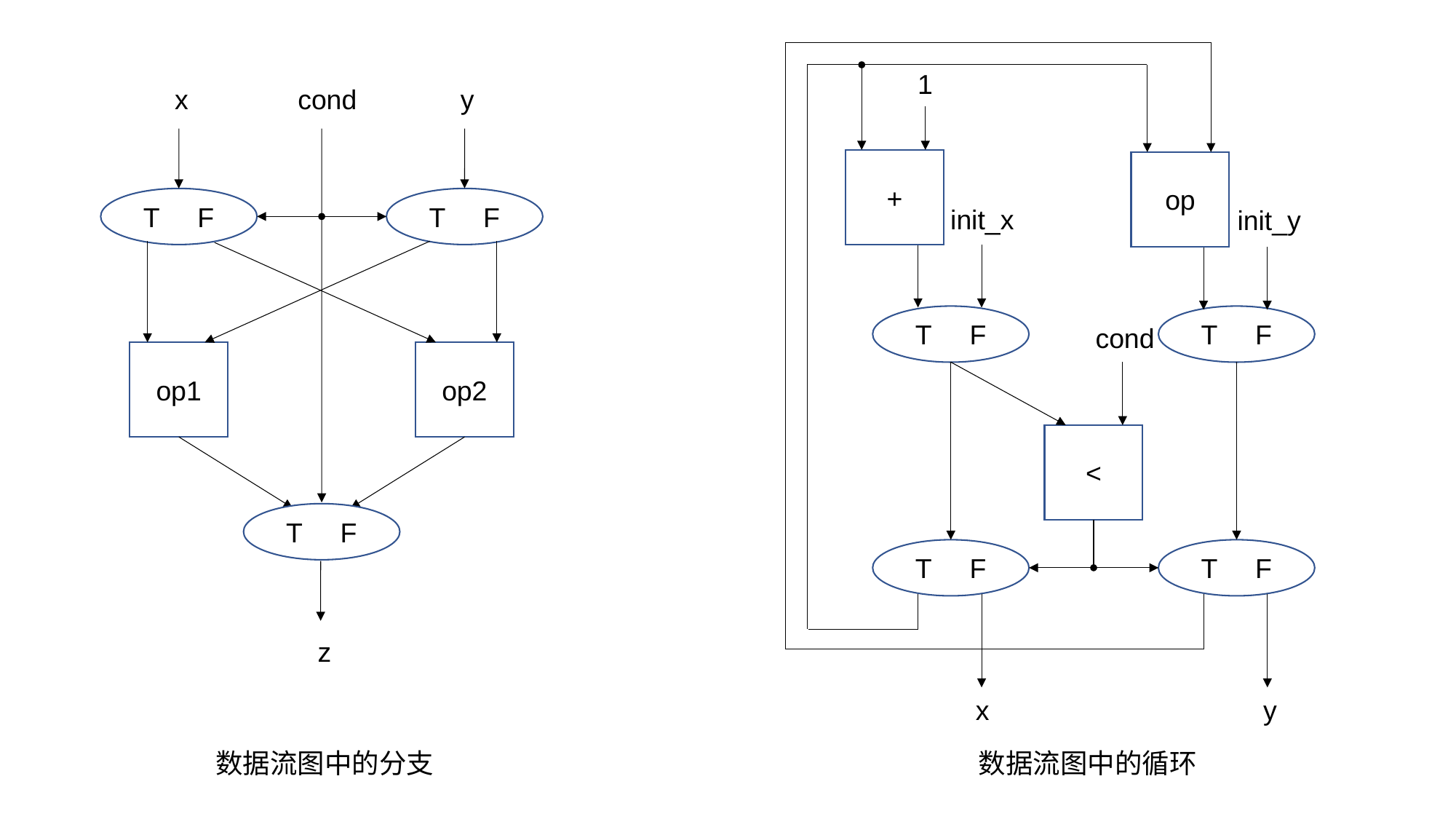

1
x
cond
y
+
op
T     F
T     F
init_x
init_y

T     F
T     F
cond
op1
op2
<
T     F
T     F
T     F

z
x
y
数据流图中的分支
数据流图中的循环